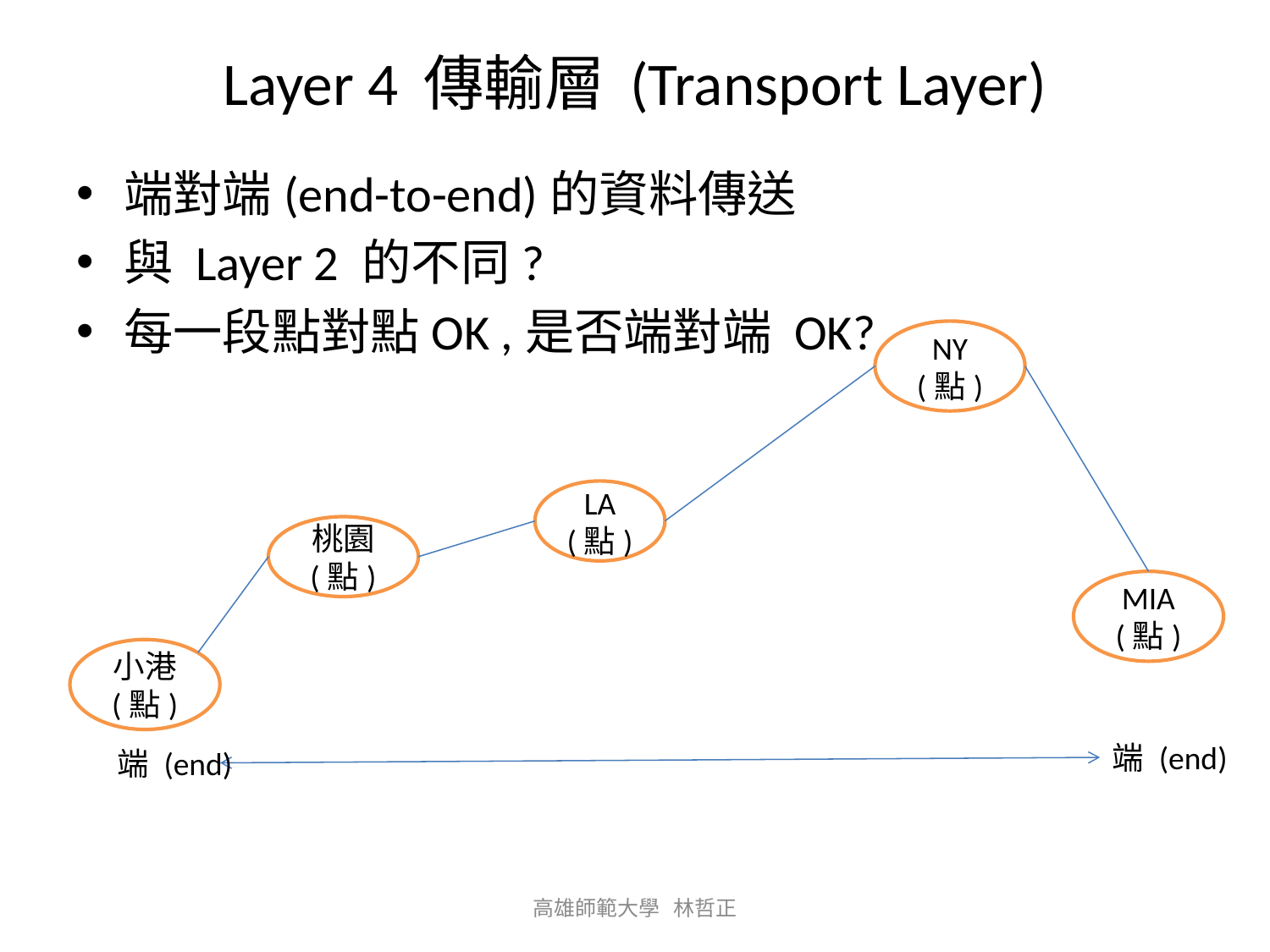

# Layer 4 傳輸層 (Transport Layer)
端對端(end-to-end)的資料傳送
與 Layer 2 的不同?
每一段點對點OK ,是否端對端 OK?

NY (點)

LA (點)

桃園 (點)

小港 (點)

MIA (點)

端 (end)
端 (end)
高雄師範大學  林哲正